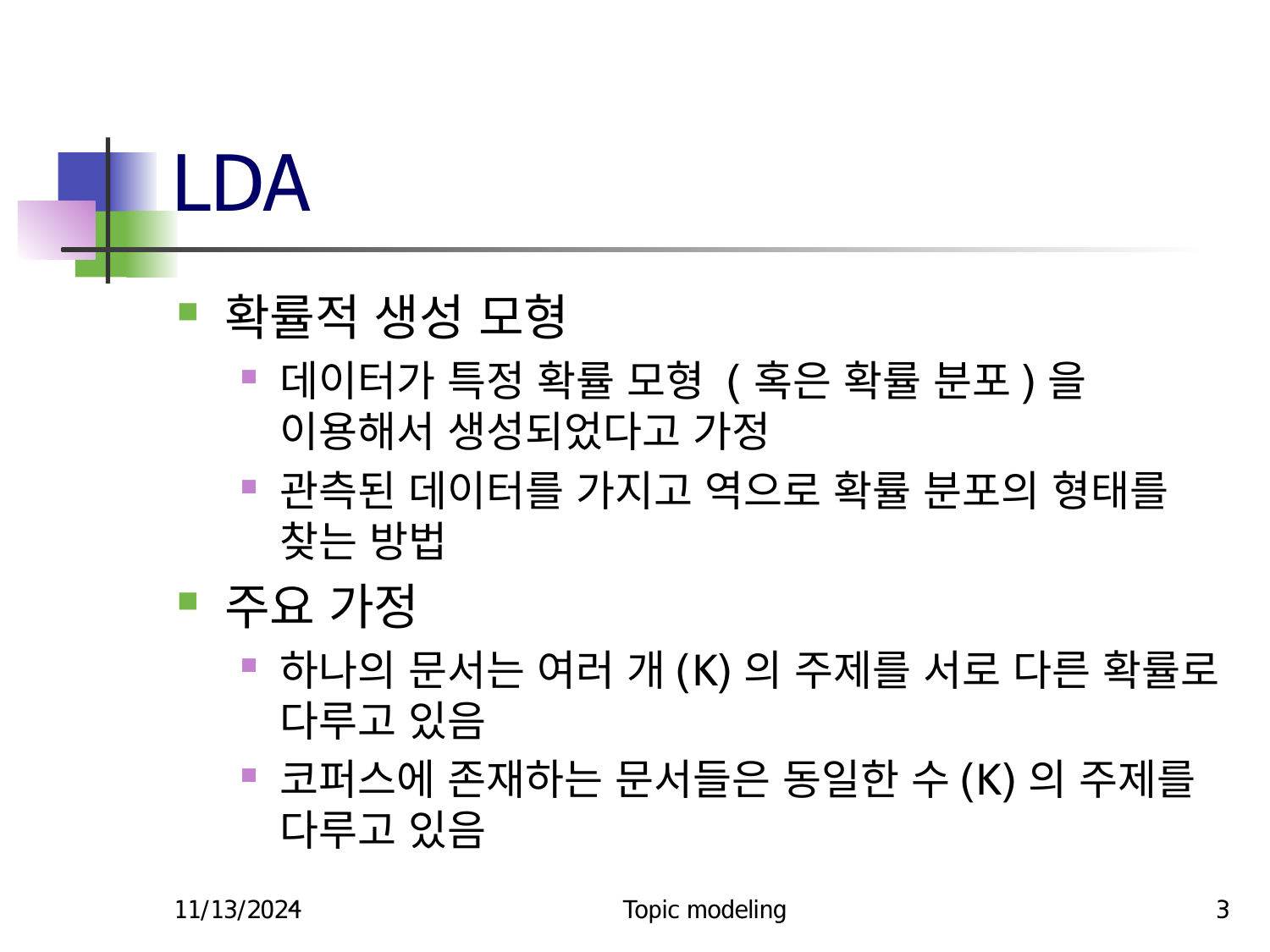

# LDA
확률적 생성 모형
데이터가 특정 확률 모형 (혹은 확률 분포)을 이용해서 생성되었다고 가정
관측된 데이터를 가지고 역으로 확률 분포의 형태를 찾는 방법
주요 가정
하나의 문서는 여러 개(K)의 주제를 서로 다른 확률로 다루고 있음
코퍼스에 존재하는 문서들은 동일한 수(K)의 주제를 다루고 있음

11/13/2024
Topic modeling
3